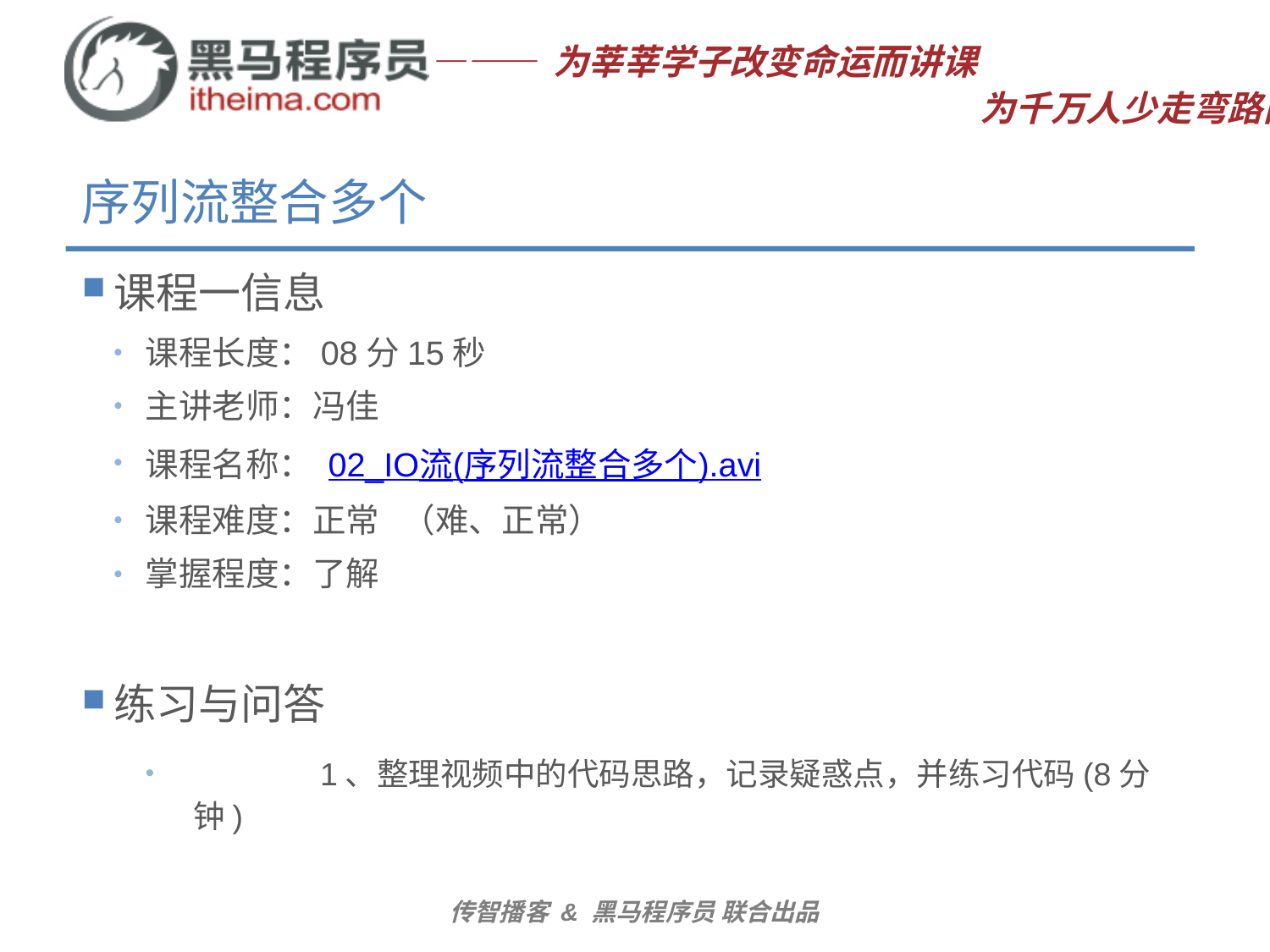

# 序列流整合多个
课程一信息
课程长度：08分15秒
主讲老师：冯佳
课程名称： 02_IO流(序列流整合多个).avi
课程难度：正常   （难、正常）
掌握程度：了解

练习与问答
	1、整理视频中的代码思路，记录疑惑点，并练习代码(8分钟)